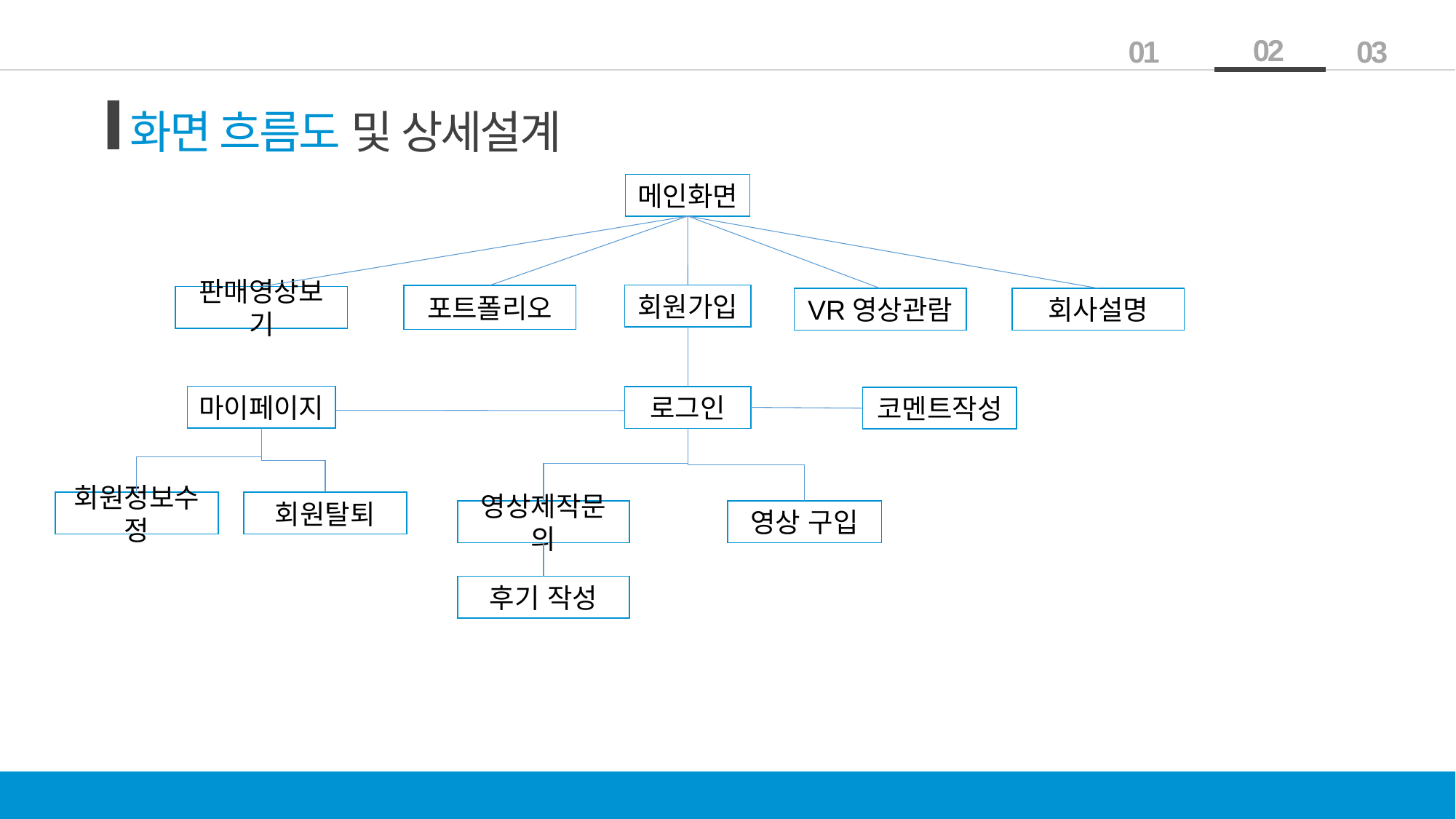

02
01
03
화면 흐름도 및 상세설계

메인화면
회원가입
포트폴리오
판매영상보기
VR영상관람
회사설명
마이페이지
로그인
코멘트작성
회원정보수정
회원탈퇴
영상제작문의
영상 구입
후기 작성